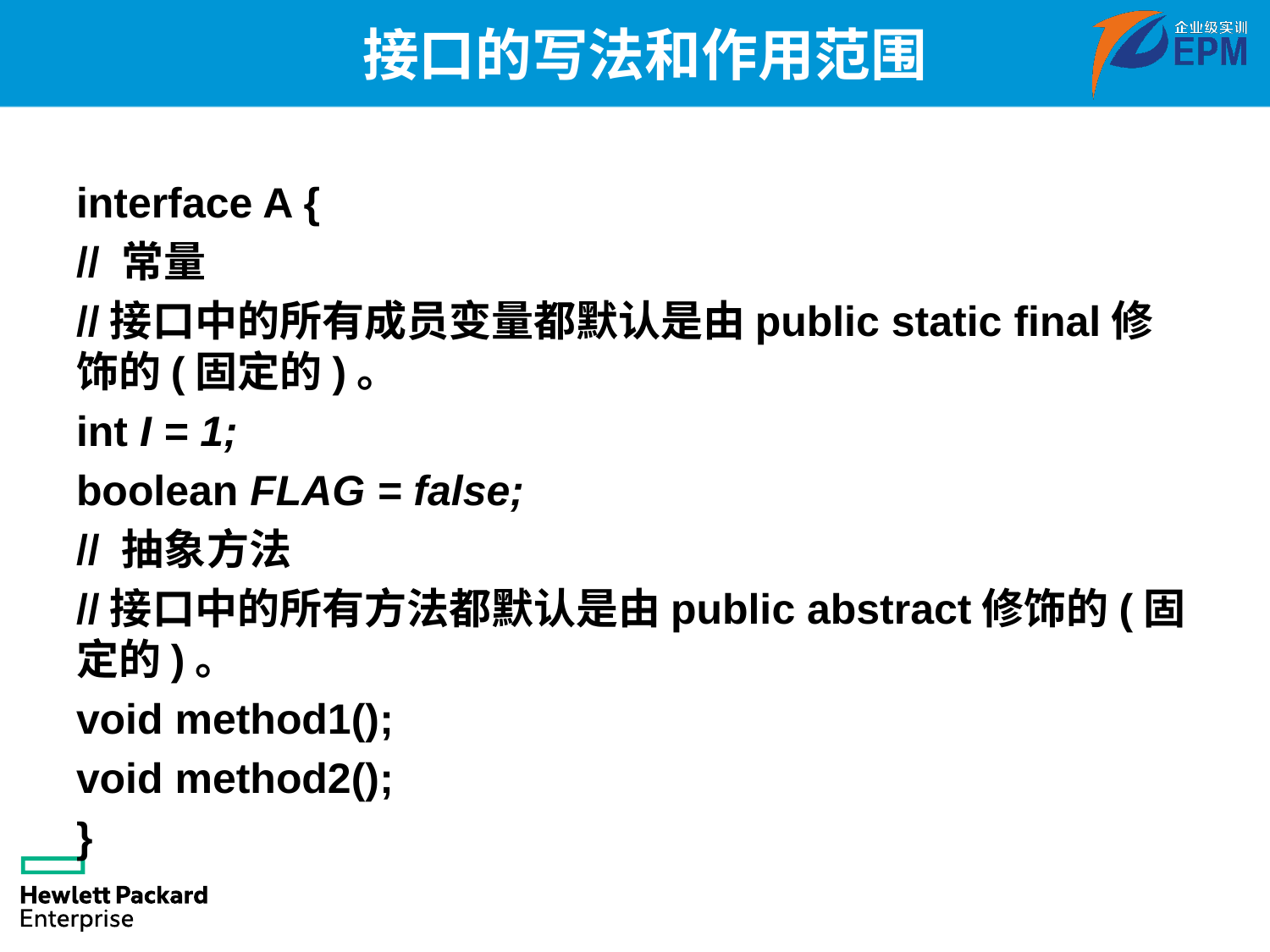

# 接口的写法和作用范围
interface A {
// 常量
//接口中的所有成员变量都默认是由public static final修饰的(固定的)。
int I = 1;
boolean FLAG = false;
// 抽象方法
//接口中的所有方法都默认是由public abstract修饰的(固定的)。
void method1();
void method2();
}